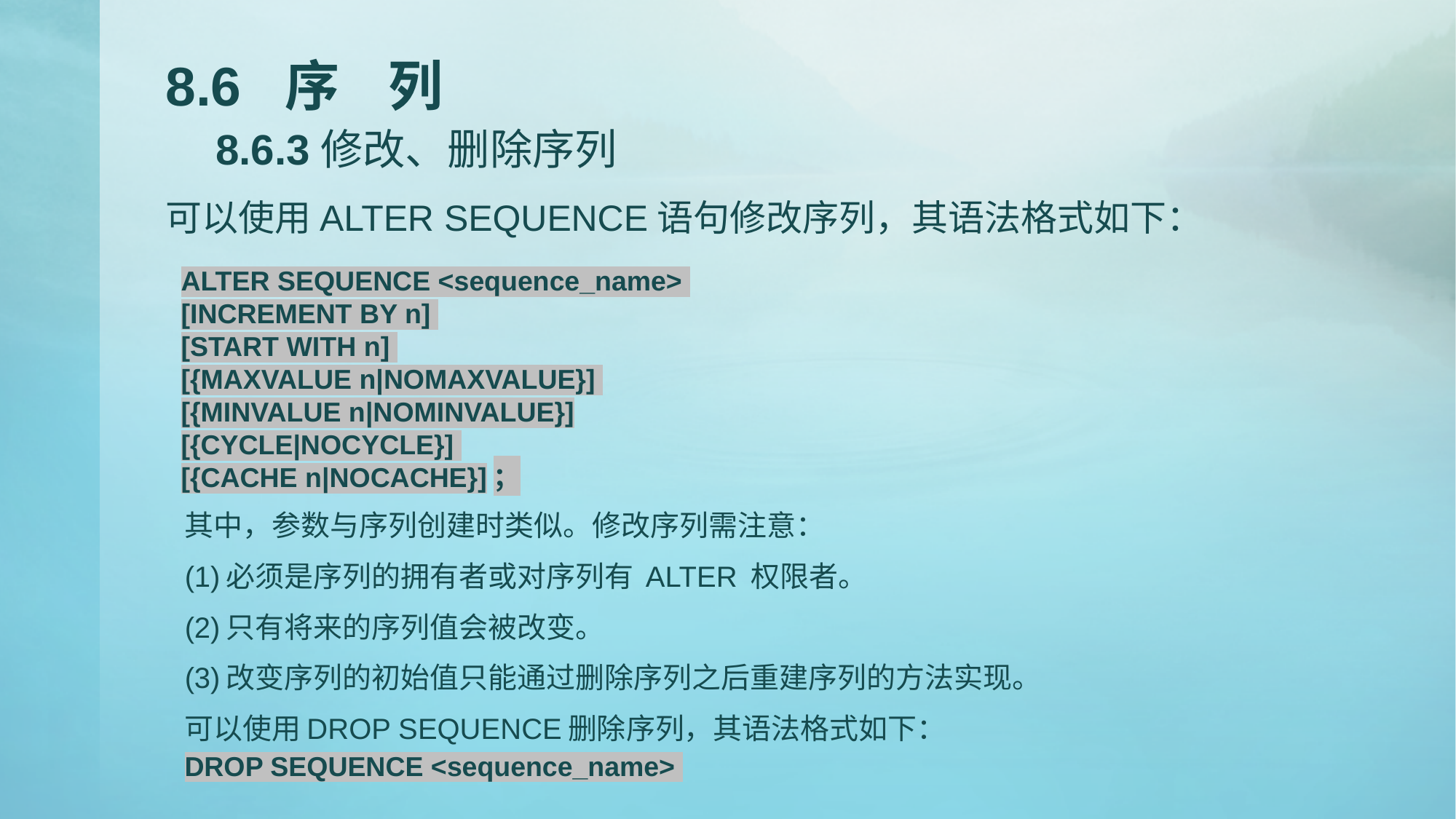

# 8.6  序    列 8.6.3修改、删除序列
可以使用ALTER SEQUENCE语句修改序列，其语法格式如下：
ALTER SEQUENCE <sequence_name>
[INCREMENT BY n]
[START WITH n]
[{MAXVALUE n|NOMAXVALUE}]
[{MINVALUE n|NOMINVALUE}]
[{CYCLE|NOCYCLE}]
[{CACHE n|NOCACHE}]；
其中，参数与序列创建时类似。修改序列需注意：
(1)必须是序列的拥有者或对序列有 ALTER 权限者。
(2)只有将来的序列值会被改变。
(3)改变序列的初始值只能通过删除序列之后重建序列的方法实现。
可以使用DROP SEQUENCE删除序列，其语法格式如下：
DROP SEQUENCE <sequence_name>